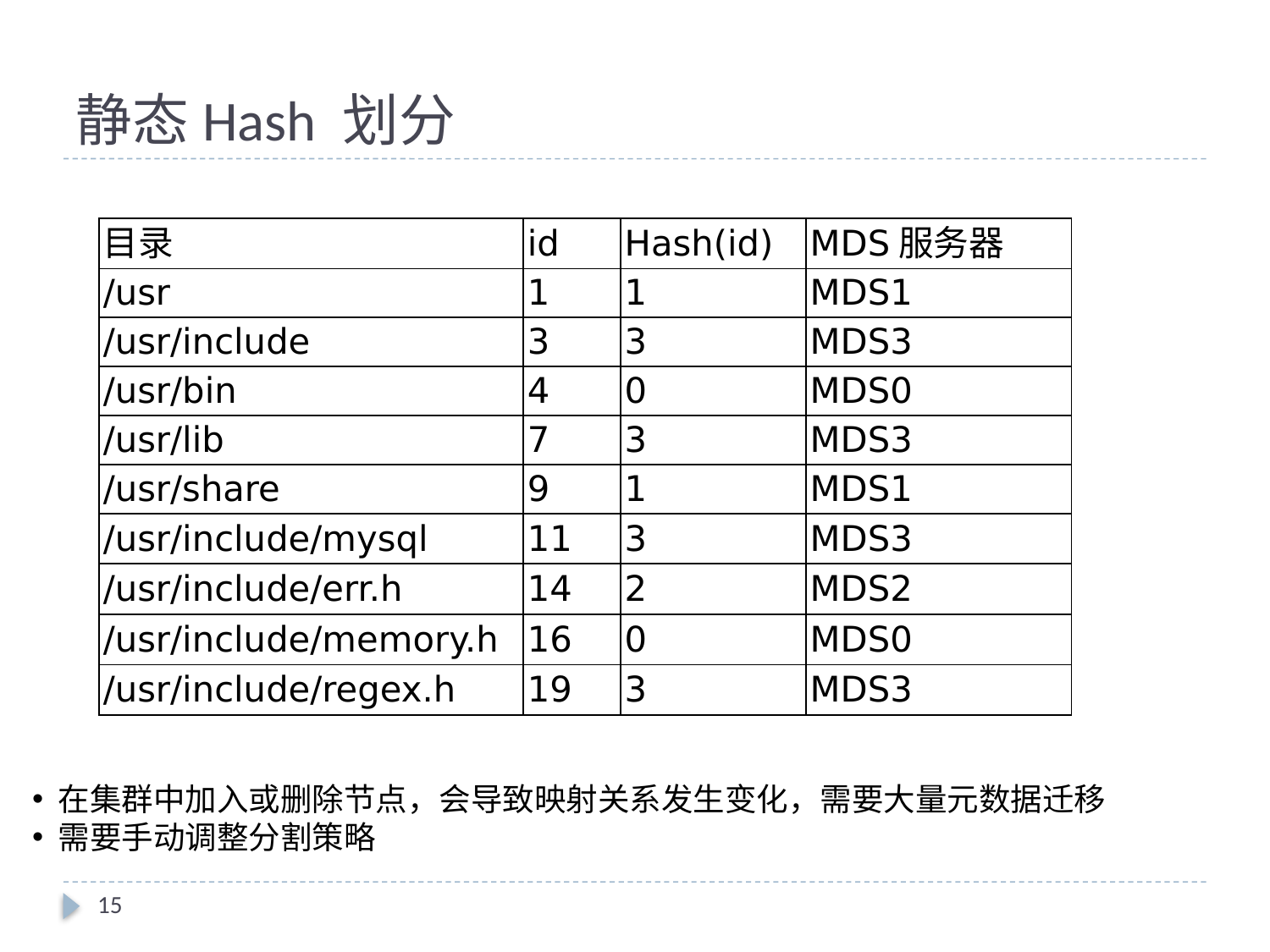

# 静态Hash 划分
| 目录 | id | Hash(id) | MDS服务器 |
| --- | --- | --- | --- |
| /usr | 1 | 1 | MDS1 |
| /usr/include | 3 | 3 | MDS3 |
| /usr/bin | 4 | 0 | MDS0 |
| /usr/lib | 7 | 3 | MDS3 |
| /usr/share | 9 | 1 | MDS1 |
| /usr/include/mysql | 11 | 3 | MDS3 |
| /usr/include/err.h | 14 | 2 | MDS2 |
| /usr/include/memory.h | 16 | 0 | MDS0 |
| /usr/include/regex.h | 19 | 3 | MDS3 |
 在集群中加入或删除节点，会导致映射关系发生变化，需要大量元数据迁移
 需要手动调整分割策略
15